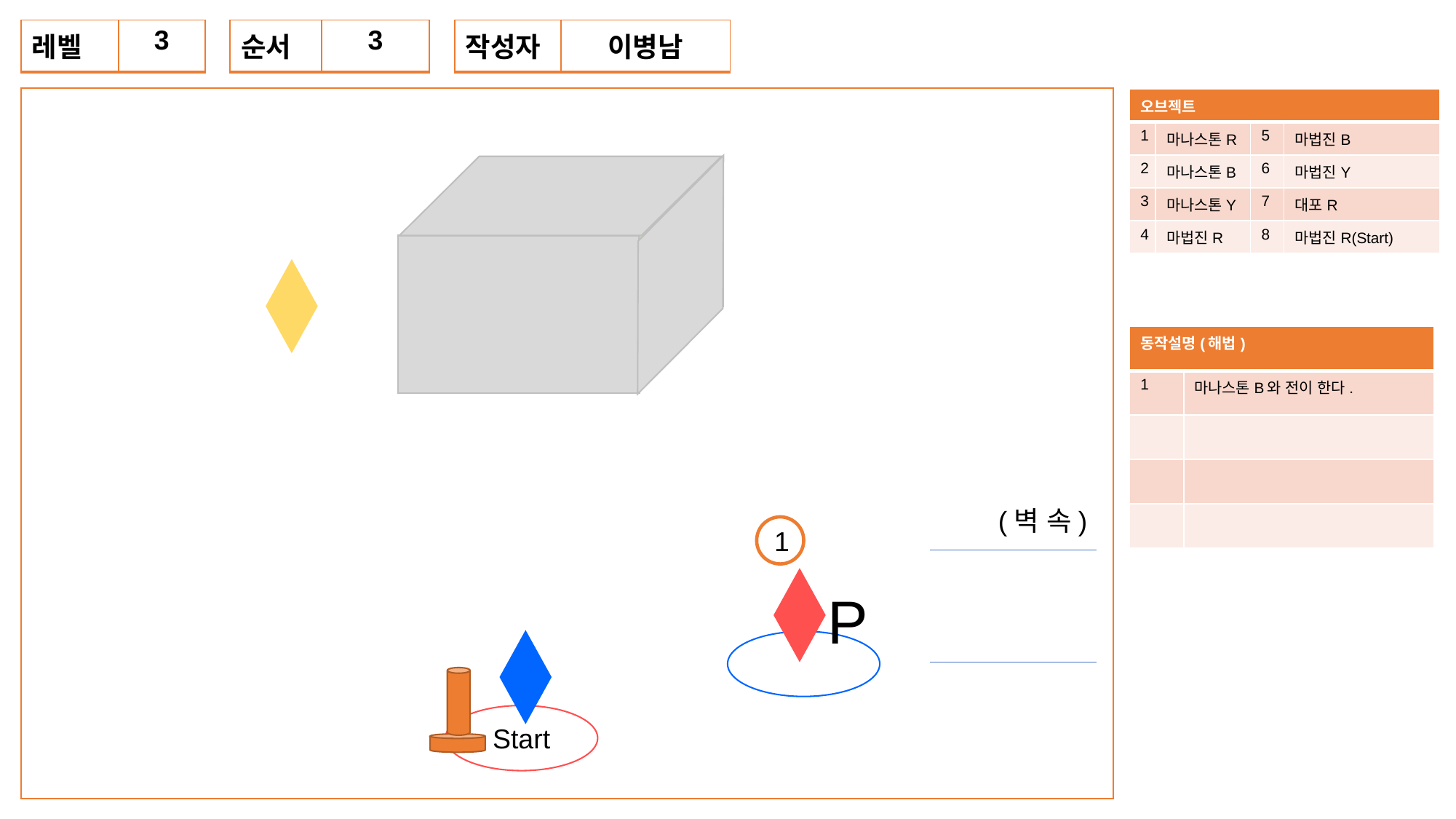

| 레벨 | 3 |
| --- | --- |
| 순서 | 3 |
| --- | --- |
| 작성자 | 이병남 |
| --- | --- |

| 오브젝트 |  |  |  |
| --- | --- | --- | --- |
| 1 | 마나스톤R | 5 | 마법진B |
| 2 | 마나스톤B | 6 | 마법진Y |
| 3 | 마나스톤Y | 7 | 대포R |
| 4 | 마법진R | 8 | 마법진R(Start) |

| 동작설명(해법) |  |
| --- | --- |
| 1 | 마나스톤B와 전이 한다. |
|  |  |
|  |  |
|  |  |
(벽 속)
1

P

Start